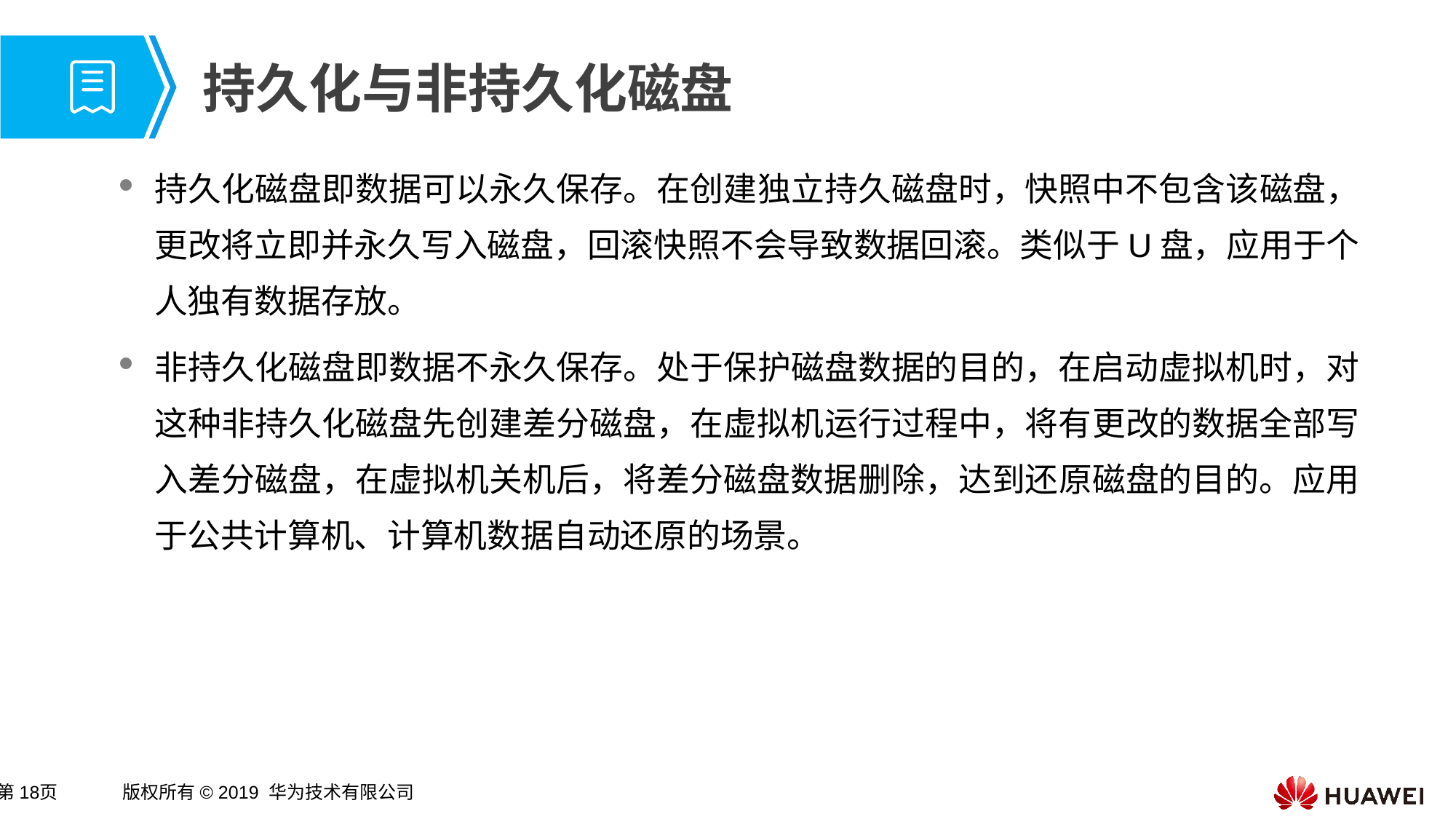

# 持久化与非持久化磁盘
持久化磁盘即数据可以永久保存。在创建独立持久磁盘时，快照中不包含该磁盘，更改将立即并永久写入磁盘，回滚快照不会导致数据回滚。类似于U盘，应用于个人独有数据存放。
非持久化磁盘即数据不永久保存。处于保护磁盘数据的目的，在启动虚拟机时，对这种非持久化磁盘先创建差分磁盘，在虚拟机运行过程中，将有更改的数据全部写入差分磁盘，在虚拟机关机后，将差分磁盘数据删除，达到还原磁盘的目的。应用于公共计算机、计算机数据自动还原的场景。